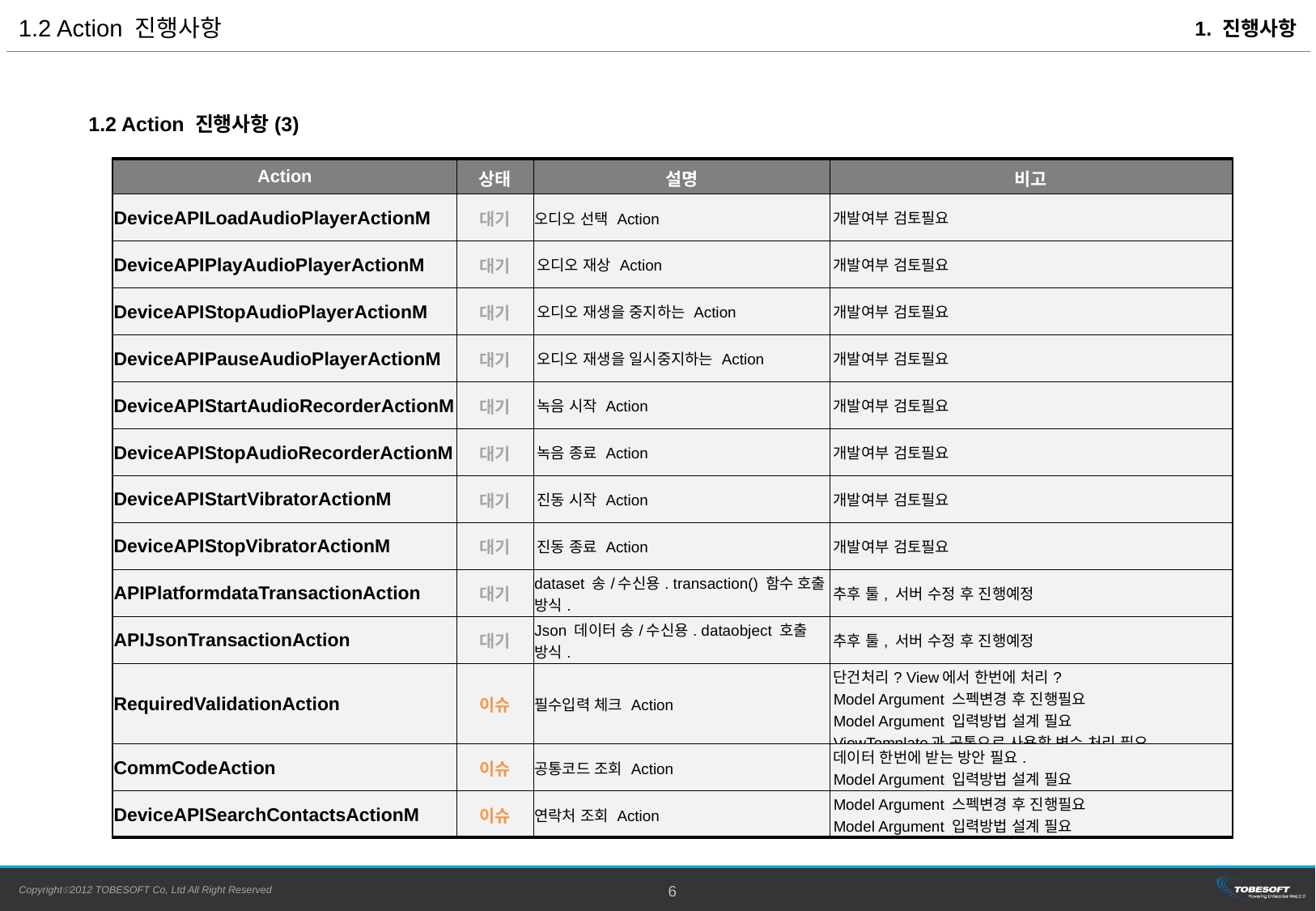

1.2 Action 진행사항
1. 진행사항
1.2 Action 진행사항(3)
| Action | 상태 | 설명 | 비고 |
| --- | --- | --- | --- |
| DeviceAPILoadAudioPlayerActionM | 대기 | 오디오 선택 Action | 개발여부 검토필요 |
| DeviceAPIPlayAudioPlayerActionM | 대기 | 오디오 재상 Action | 개발여부 검토필요 |
| DeviceAPIStopAudioPlayerActionM | 대기 | 오디오 재생을 중지하는 Action | 개발여부 검토필요 |
| DeviceAPIPauseAudioPlayerActionM | 대기 | 오디오 재생을 일시중지하는 Action | 개발여부 검토필요 |
| DeviceAPIStartAudioRecorderActionM | 대기 | 녹음 시작 Action | 개발여부 검토필요 |
| DeviceAPIStopAudioRecorderActionM | 대기 | 녹음 종료 Action | 개발여부 검토필요 |
| DeviceAPIStartVibratorActionM | 대기 | 진동 시작 Action | 개발여부 검토필요 |
| DeviceAPIStopVibratorActionM | 대기 | 진동 종료 Action | 개발여부 검토필요 |
| APIPlatformdataTransactionAction | 대기 | dataset 송/수신용. transaction() 함수 호출 방식. | 추후 툴, 서버 수정 후 진행예정 |
| APIJsonTransactionAction | 대기 | Json 데이터 송/수신용. dataobject 호출 방식. | 추후 툴, 서버 수정 후 진행예정 |
| RequiredValidationAction | 이슈 | 필수입력 체크 Action | 단건처리? View에서 한번에 처리? Model Argument 스펙변경 후 진행필요 Model Argument 입력방법 설계 필요 ViewTemplate과 공통으로 사용할 변수 처리 필요. |
| CommCodeAction | 이슈 | 공통코드 조회 Action | 데이터 한번에 받는 방안 필요. Model Argument 입력방법 설계 필요 |
| DeviceAPISearchContactsActionM | 이슈 | 연락처 조회 Action | Model Argument 스펙변경 후 진행필요 Model Argument 입력방법 설계 필요 |
[그외 DeviceAPI]
- Acceleration : 모바일가속도 정보
- BluetoothLE : 블루투스 연결?
- Geolocation : 모바일위치정보
- LiteDBConnection : 로컬DB
- Network : 네트워크 연결정보
- Googlemap : 구글맵